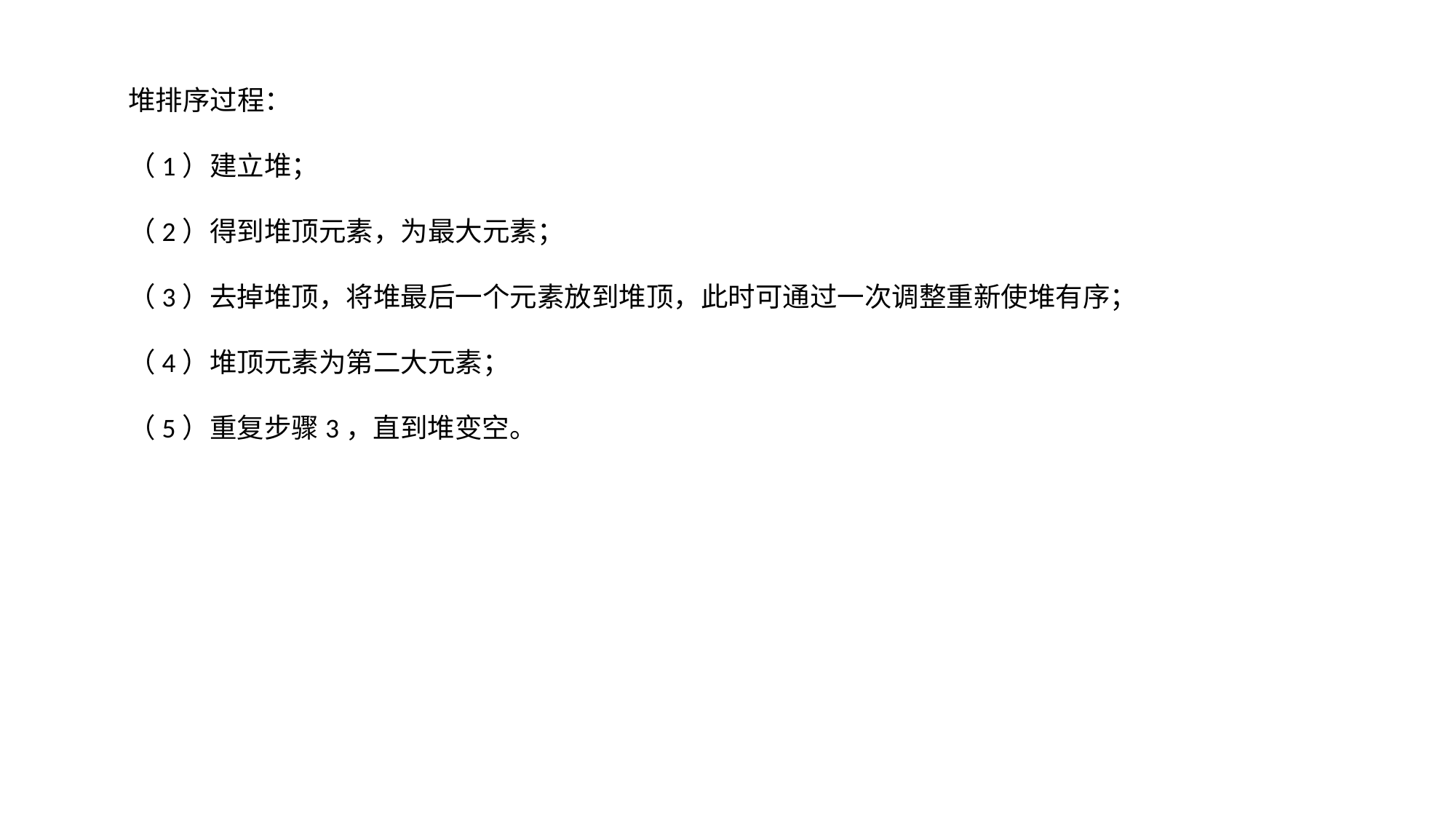

堆排序过程：

（1）建立堆；

（2）得到堆顶元素，为最大元素；

（3）去掉堆顶，将堆最后一个元素放到堆顶，此时可通过一次调整重新使堆有序；

（4）堆顶元素为第二大元素；

（5）重复步骤3，直到堆变空。